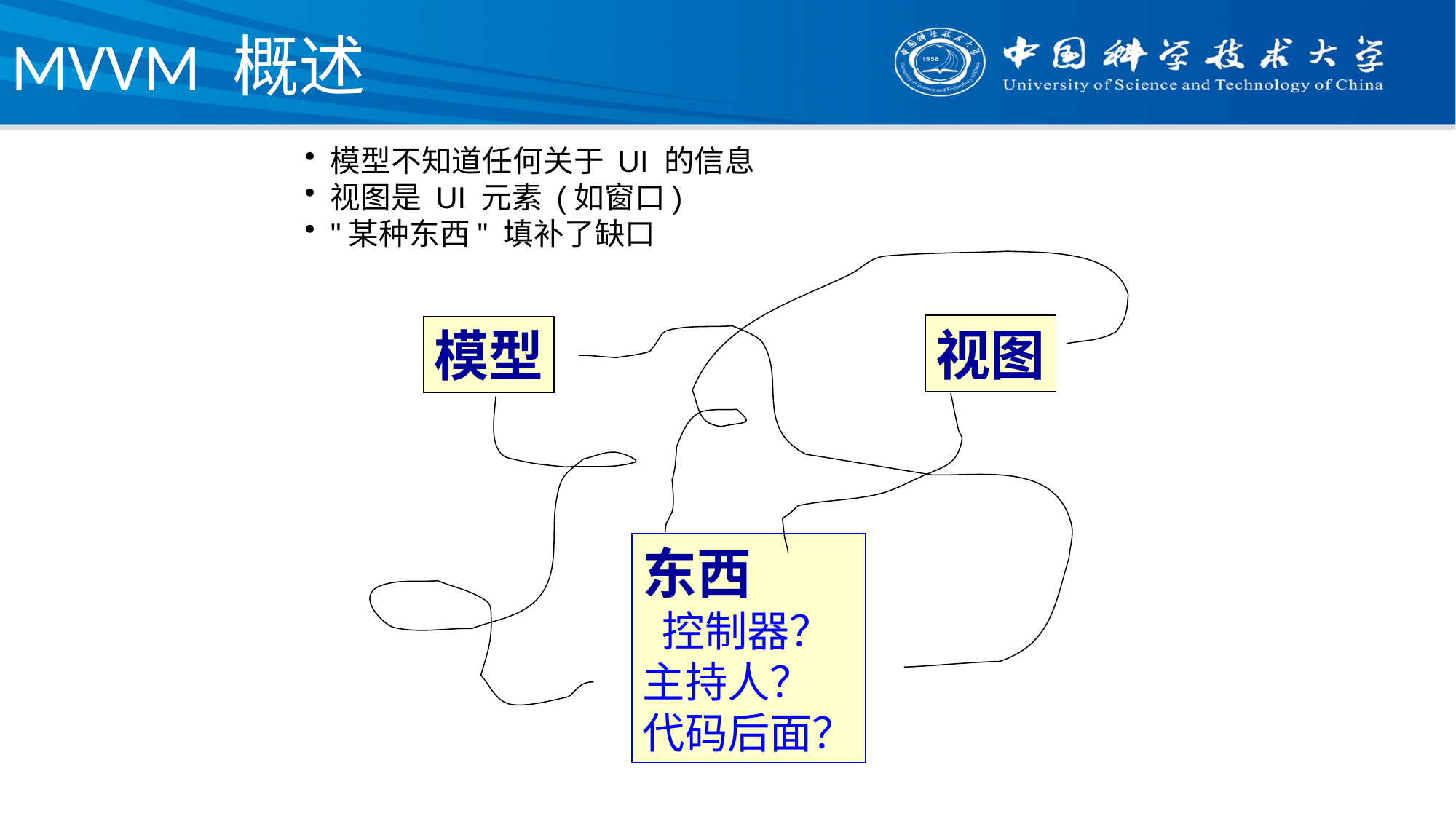

MVVM 概述
模型不知道任何关于 UI 的信息
视图是 UI 元素 (如窗口)
"某种东西" 填补了缺口

视图
模型

东西
 控制器？
主持人？
代码后面？